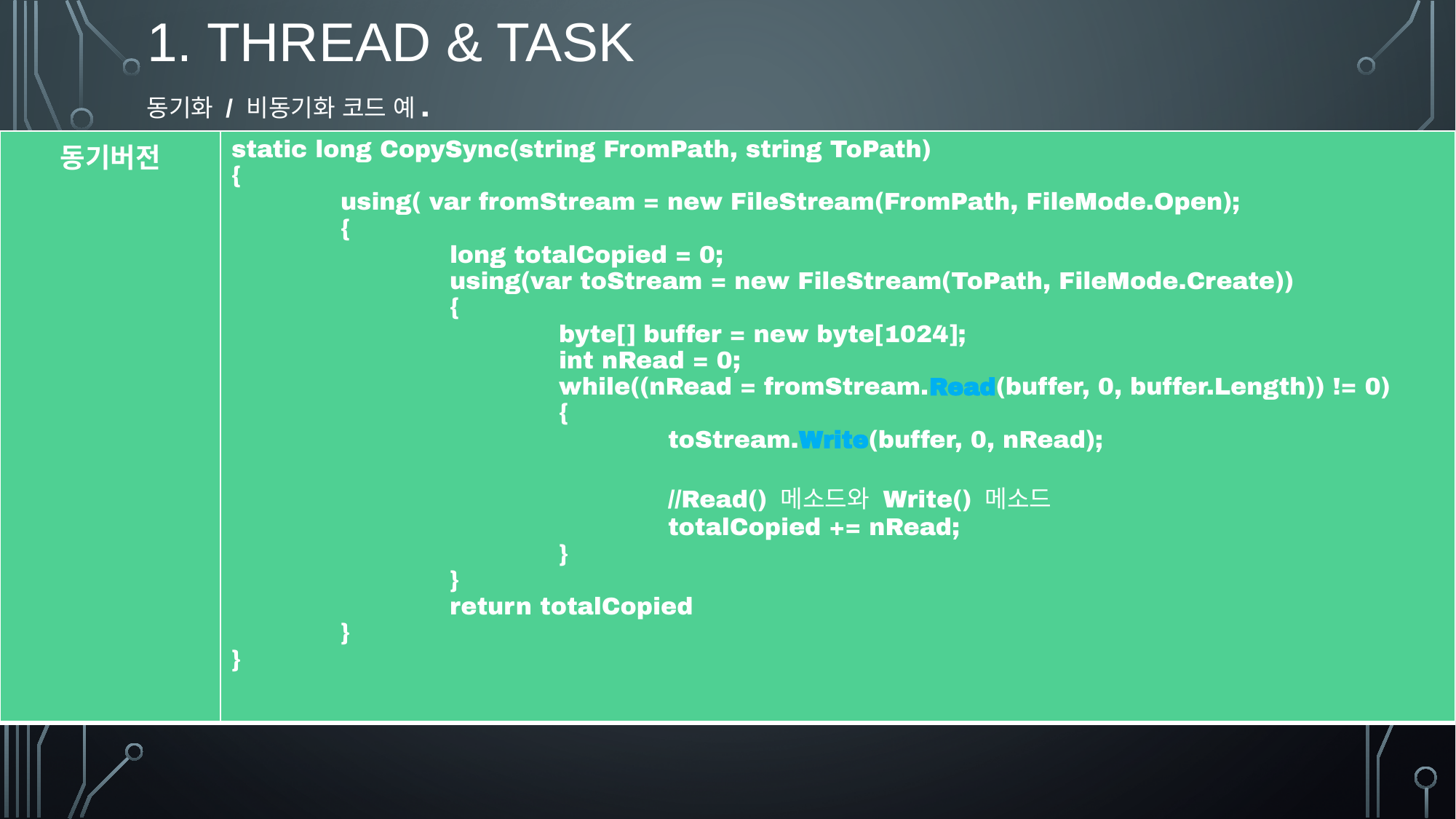

# 1. Thread & task
동기화 / 비동기화 코드 예.
| 동기버전 | static long CopySync(string FromPath, string ToPath) { using( var fromStream = new FileStream(FromPath, FileMode.Open); { long totalCopied = 0; using(var toStream = new FileStream(ToPath, FileMode.Create)) { byte[] buffer = new byte[1024]; int nRead = 0; while((nRead = fromStream.Read(buffer, 0, buffer.Length)) != 0) { toStream.Write(buffer, 0, nRead); //Read() 메소드와 Write() 메소드 totalCopied += nRead; } } return totalCopied } } |
| --- | --- |